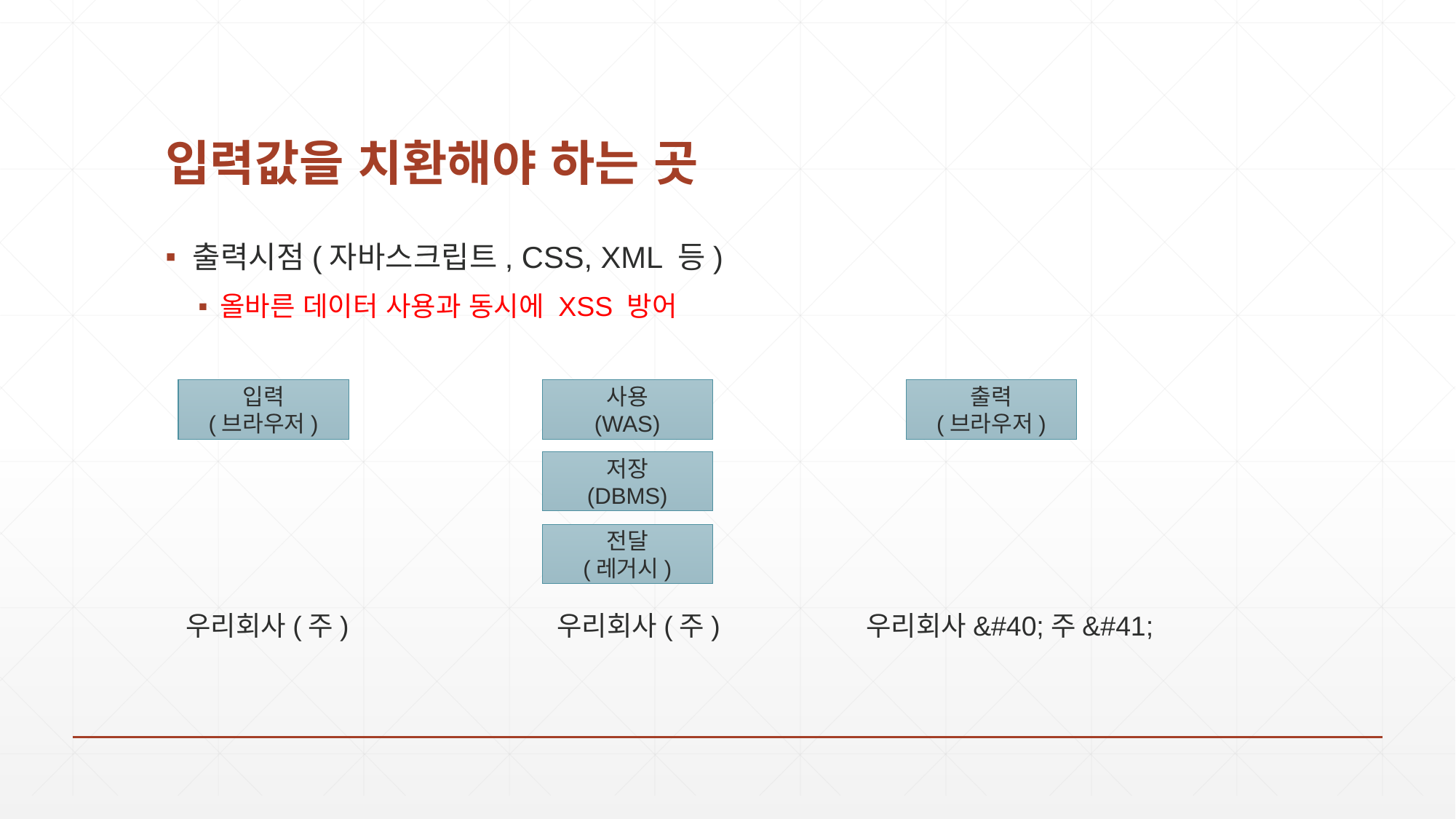

# 입력값을 치환해야 하는 곳
출력시점(자바스크립트, CSS, XML 등)
올바른 데이터 사용과 동시에 XSS 방어
출력
(브라우저)
입력
(브라우저)
사용
(WAS)
저장
(DBMS)
전달
(레거시)
우리회사(주)
우리회사(주)
우리회사&#40;주&#41;